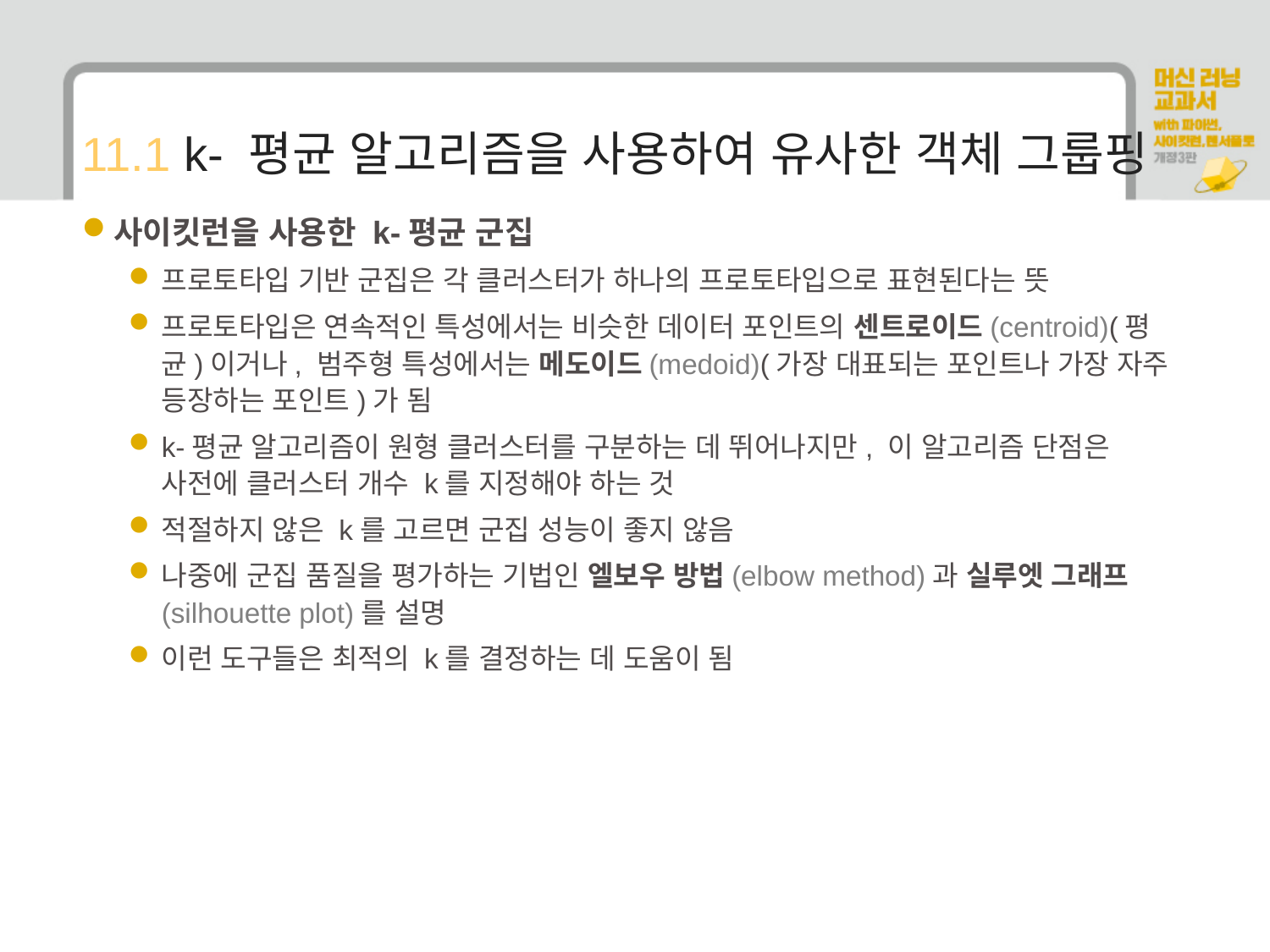

# 11.1 k- 평균 알고리즘을 사용하여 유사한 객체 그룹핑
사이킷런을 사용한 k-평균 군집
프로토타입 기반 군집은 각 클러스터가 하나의 프로토타입으로 표현된다는 뜻
프로토타입은 연속적인 특성에서는 비슷한 데이터 포인트의 센트로이드(centroid)(평균)이거나, 범주형 특성에서는 메도이드(medoid)(가장 대표되는 포인트나 가장 자주 등장하는 포인트)가 됨
k-평균 알고리즘이 원형 클러스터를 구분하는 데 뛰어나지만, 이 알고리즘 단점은 사전에 클러스터 개수 k를 지정해야 하는 것
적절하지 않은 k를 고르면 군집 성능이 좋지 않음
나중에 군집 품질을 평가하는 기법인 엘보우 방법(elbow method)과 실루엣 그래프(silhouette plot)를 설명
이런 도구들은 최적의 k를 결정하는 데 도움이 됨